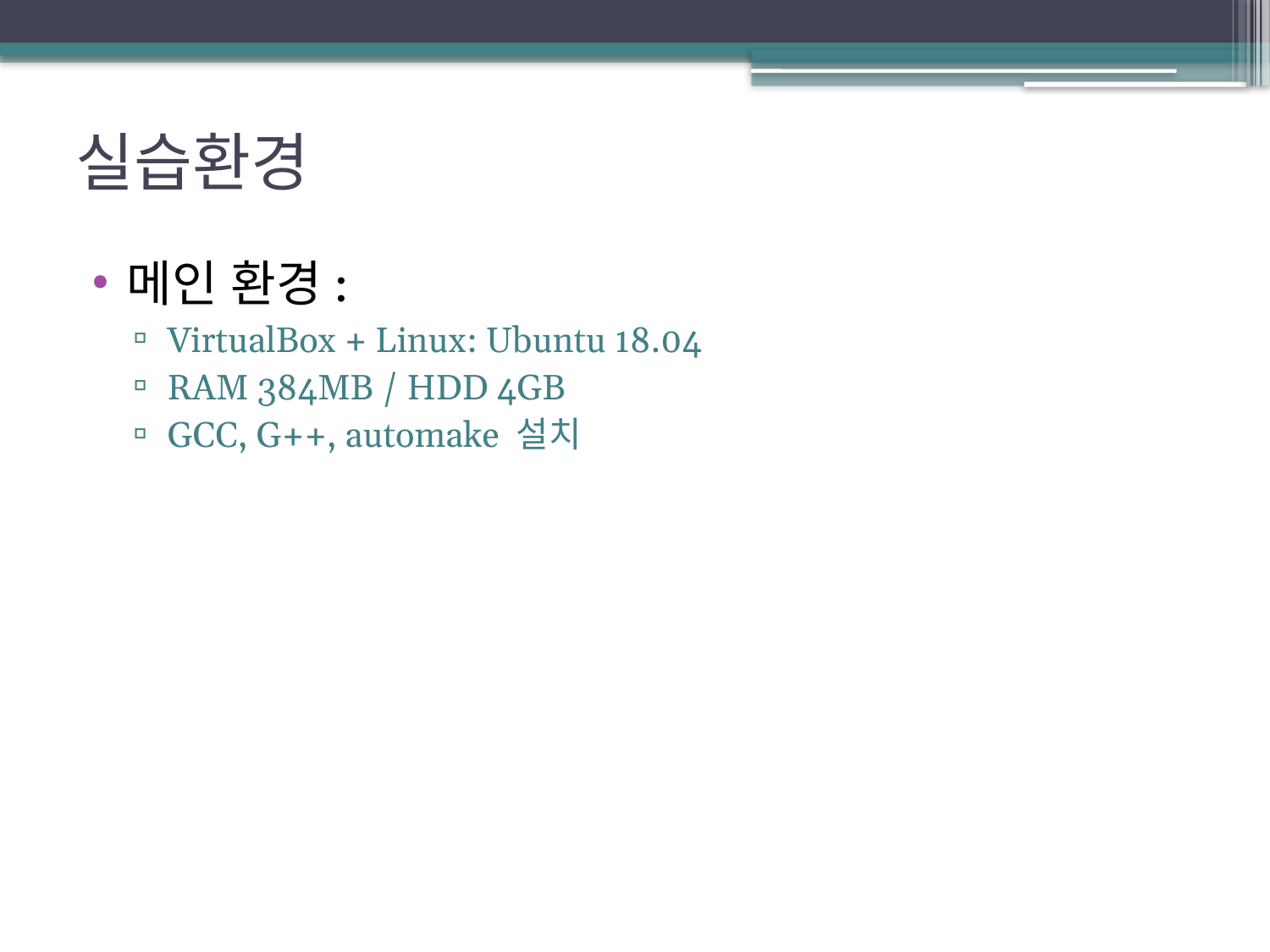

# 실습환경
메인 환경:
VirtualBox + Linux: Ubuntu 18.04
RAM 384MB / HDD 4GB
GCC, G++, automake 설치